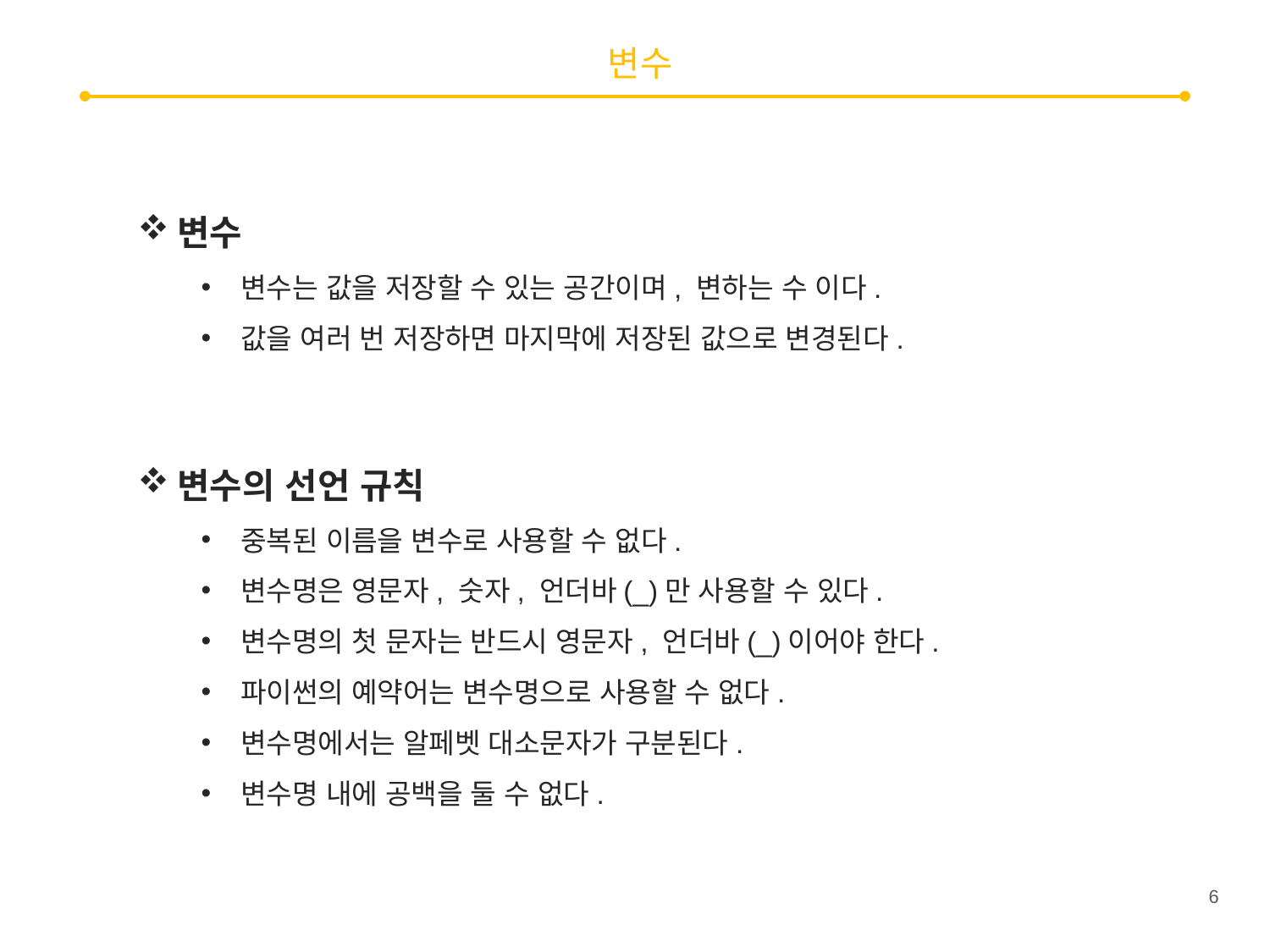

# 변수
변수
변수는 값을 저장할 수 있는 공간이며, 변하는 수 이다.
값을 여러 번 저장하면 마지막에 저장된 값으로 변경된다.
변수의 선언 규칙
중복된 이름을 변수로 사용할 수 없다.
변수명은 영문자, 숫자, 언더바(_)만 사용할 수 있다.
변수명의 첫 문자는 반드시 영문자, 언더바(_)이어야 한다.
파이썬의 예약어는 변수명으로 사용할 수 없다.
변수명에서는 알페벳 대소문자가 구분된다.
변수명 내에 공백을 둘 수 없다.